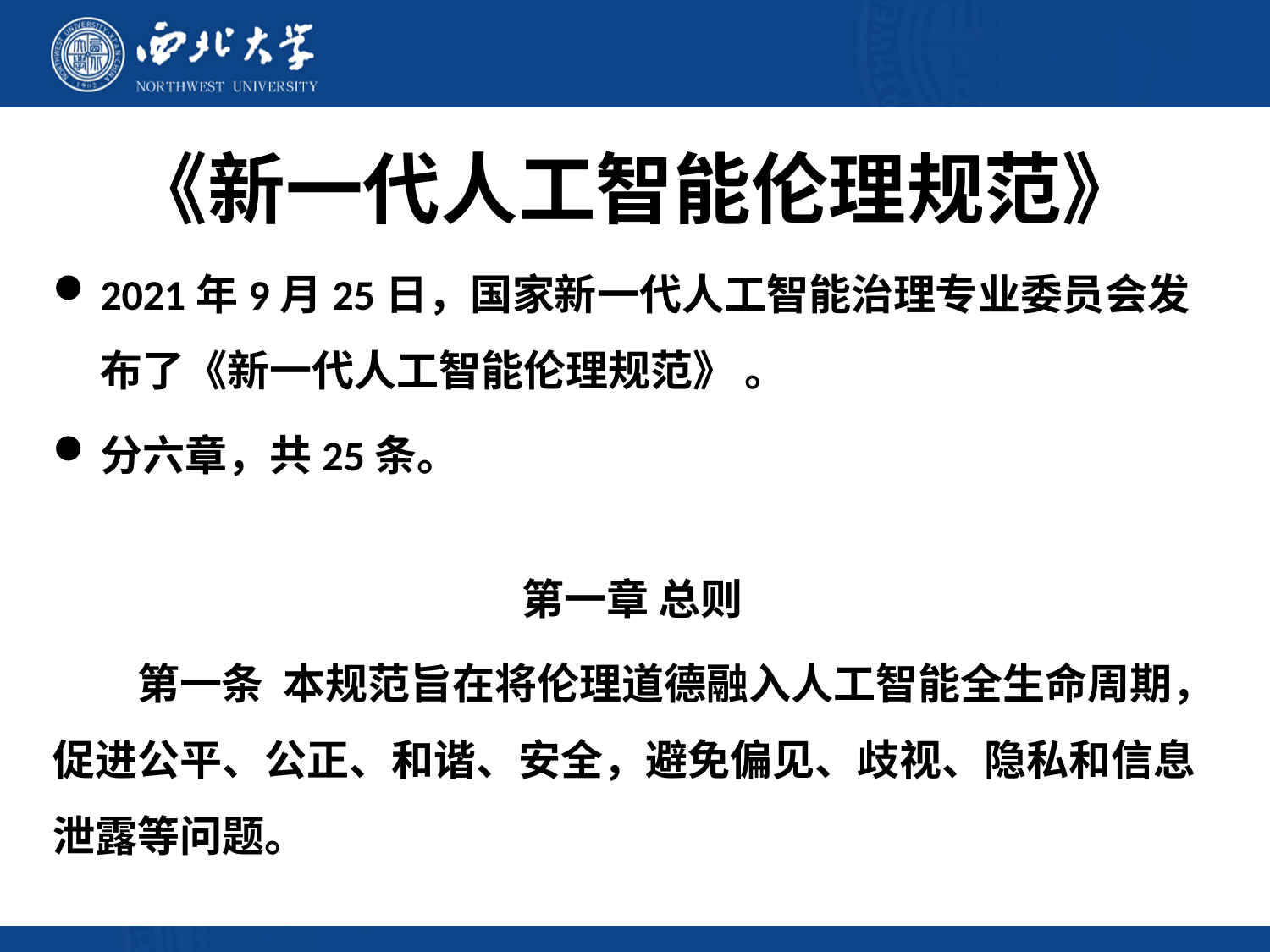

# 《新一代人工智能伦理规范》
2021年9月25日，国家新一代人工智能治理专业委员会发布了《新一代人工智能伦理规范》 。
分六章，共25条。

第一章 总则
　　第一条  本规范旨在将伦理道德融入人工智能全生命周期，促进公平、公正、和谐、安全，避免偏见、歧视、隐私和信息泄露等问题。